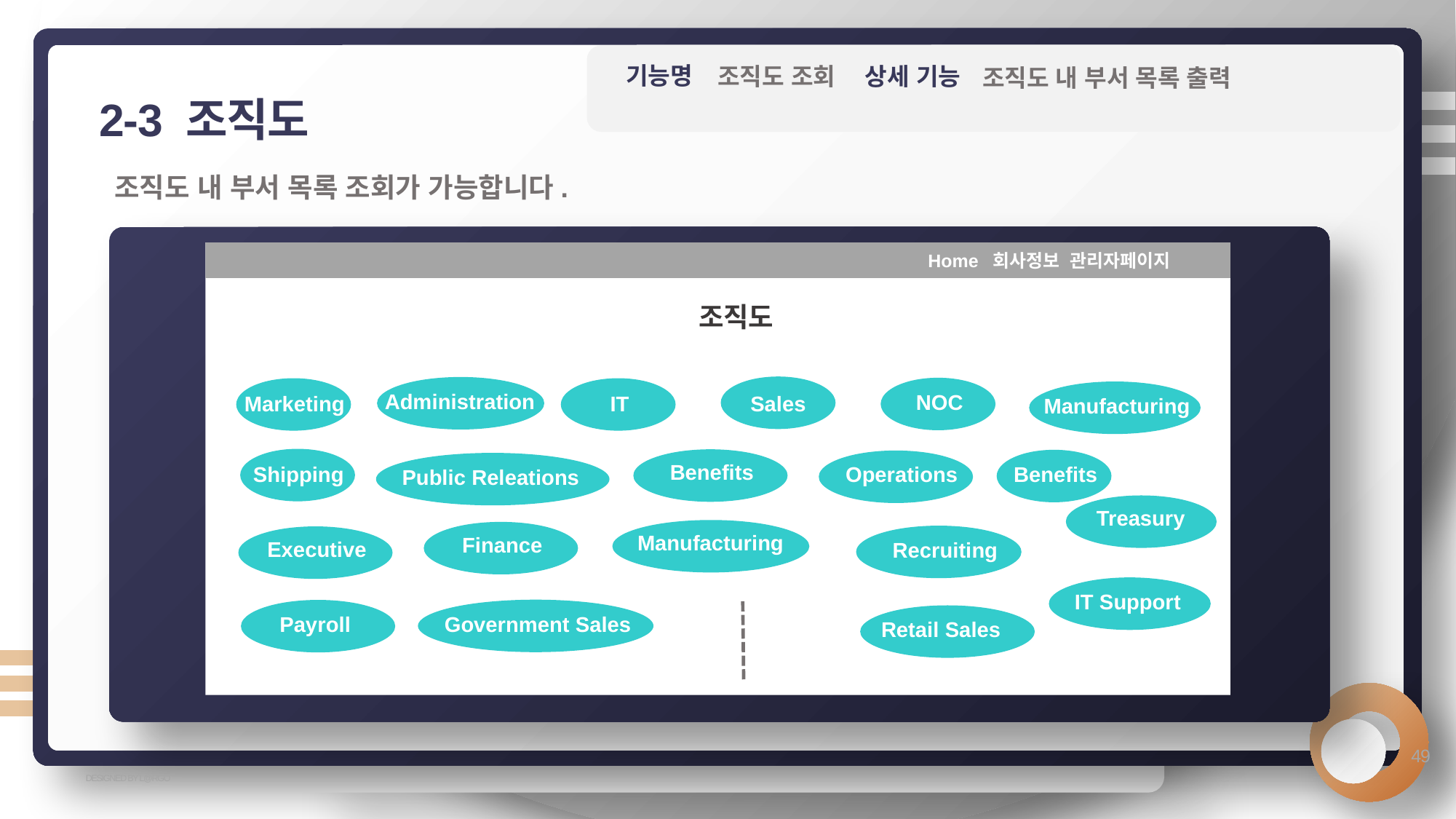

기능명
조직도 조회
상세 기능
조직도 내 부서 목록 출력
2-3 조직도
조직도 내 부서 목록 조회가 가능합니다.

Home  회사정보  관리자페이지
조직도

Administration
NOC
Sales
Marketing
IT
Manufacturing

Benefits
Benefits
Operations
Shipping
Public Releations

Treasury

Manufacturing

Finance

Executive
Recruiting

IT Support

Government Sales
Payroll
Retail Sales
49
DESIGNED BY L@RGO